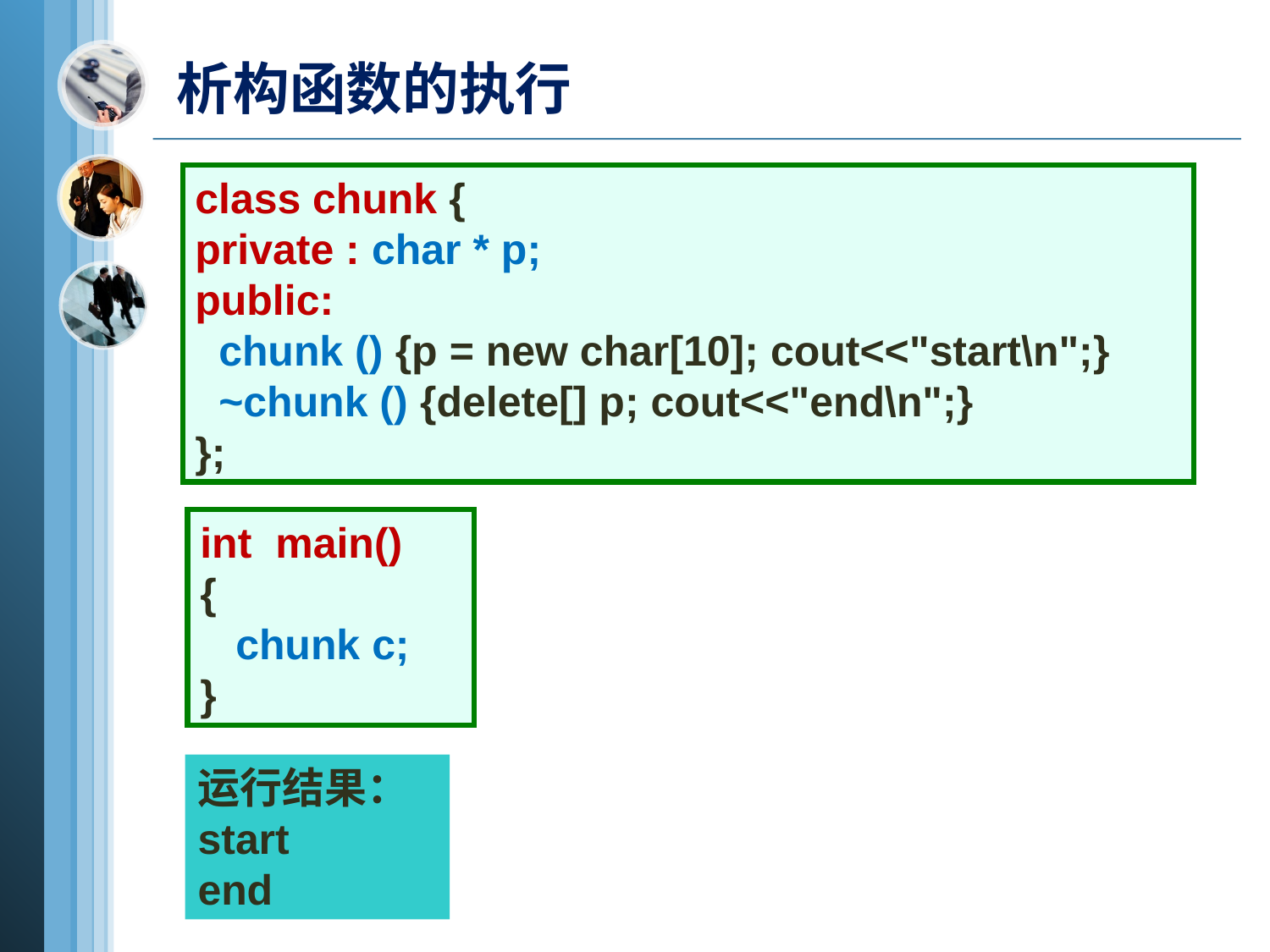

析构函数的执行
class chunk {
private : char * p;
public:
  chunk () {p = new char[10]; cout<<"start\n";}
  ~chunk () {delete[] p; cout<<"end\n";}
};
int  main()
{
   chunk c;
}
运行结果：
start
end